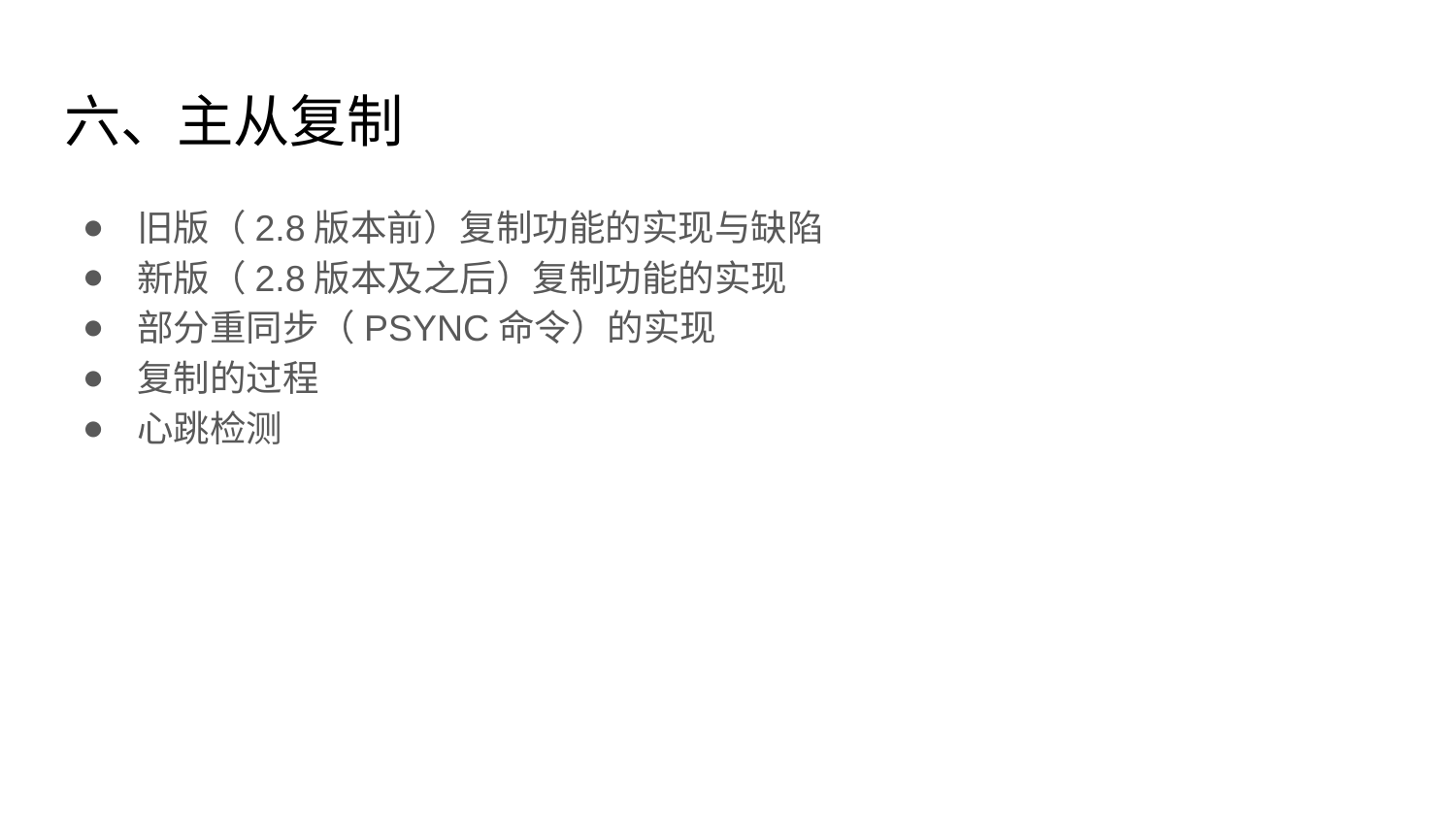

# 六、主从复制
旧版（2.8版本前）复制功能的实现与缺陷
新版（2.8版本及之后）复制功能的实现
部分重同步（PSYNC命令）的实现
复制的过程
心跳检测